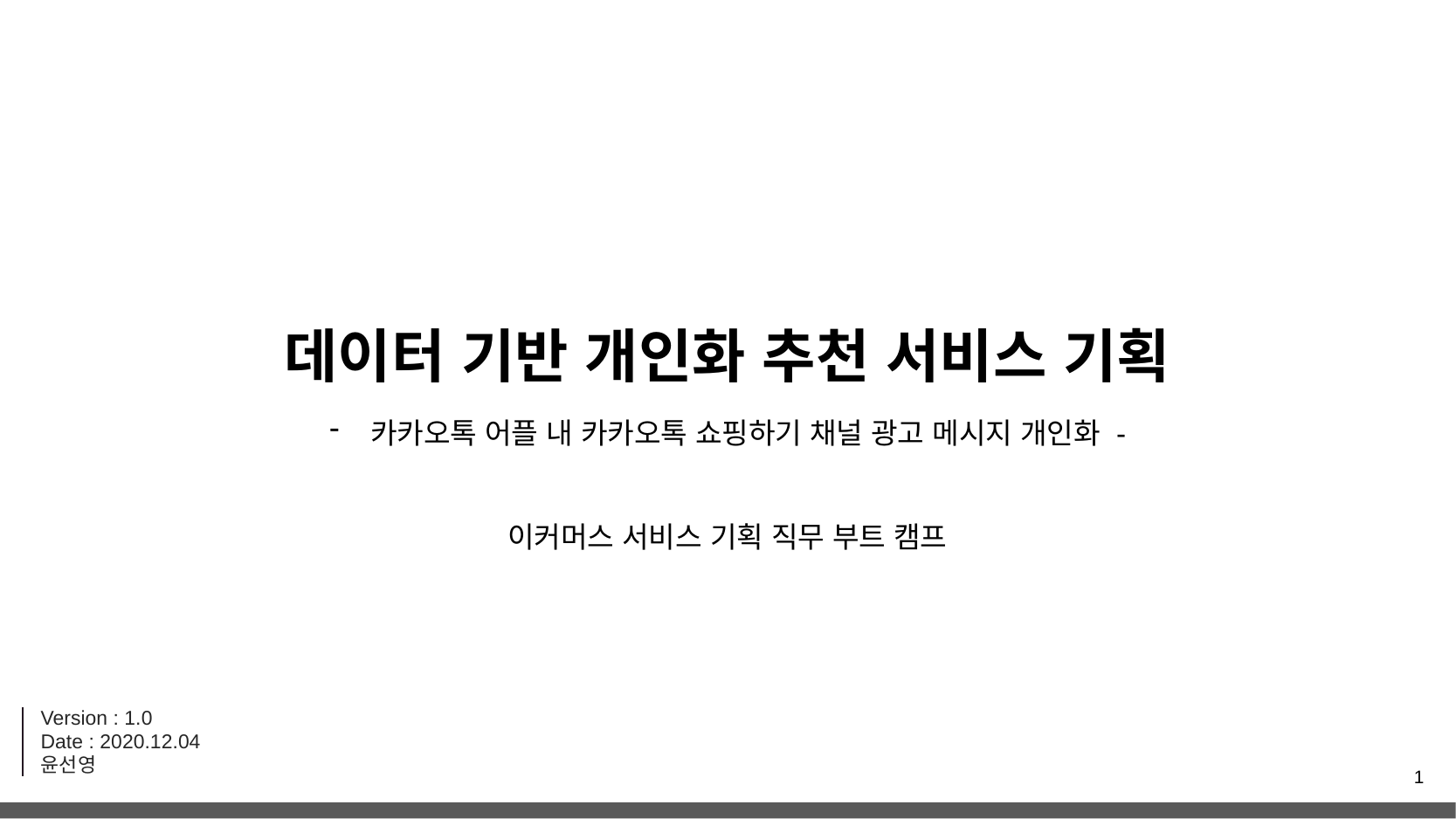

# 데이터 기반 개인화 추천 서비스 기획
카카오톡 어플 내 카카오톡 쇼핑하기 채널 광고 메시지 개인화 -

이커머스 서비스 기획 직무 부트 캠프
Version : 1.0
Date : 2020.12.04
윤선영
1